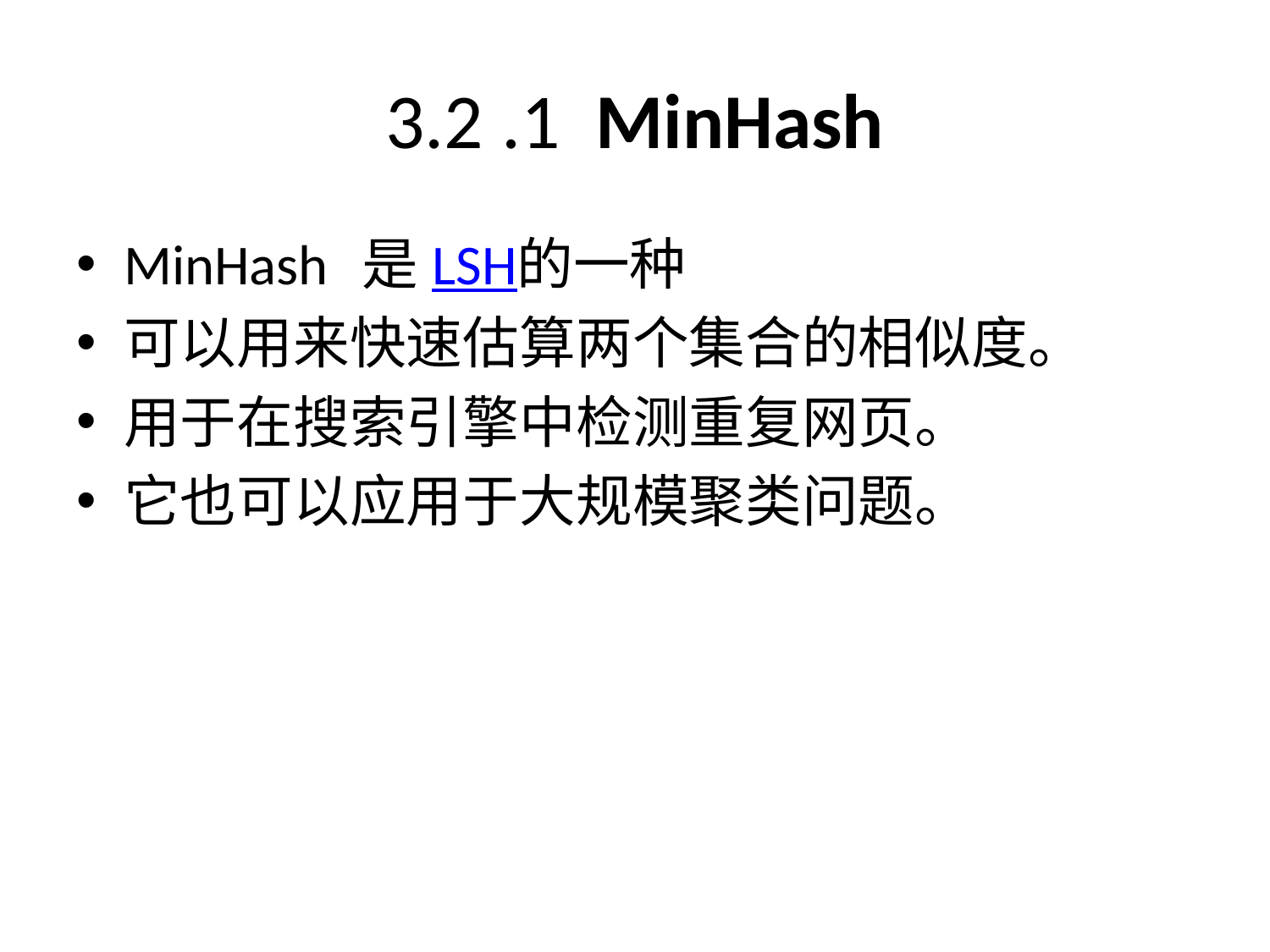

# 3.2 .1  MinHash
MinHash  是LSH的一种
可以用来快速估算两个集合的相似度。
用于在搜索引擎中检测重复网页。
它也可以应用于大规模聚类问题。